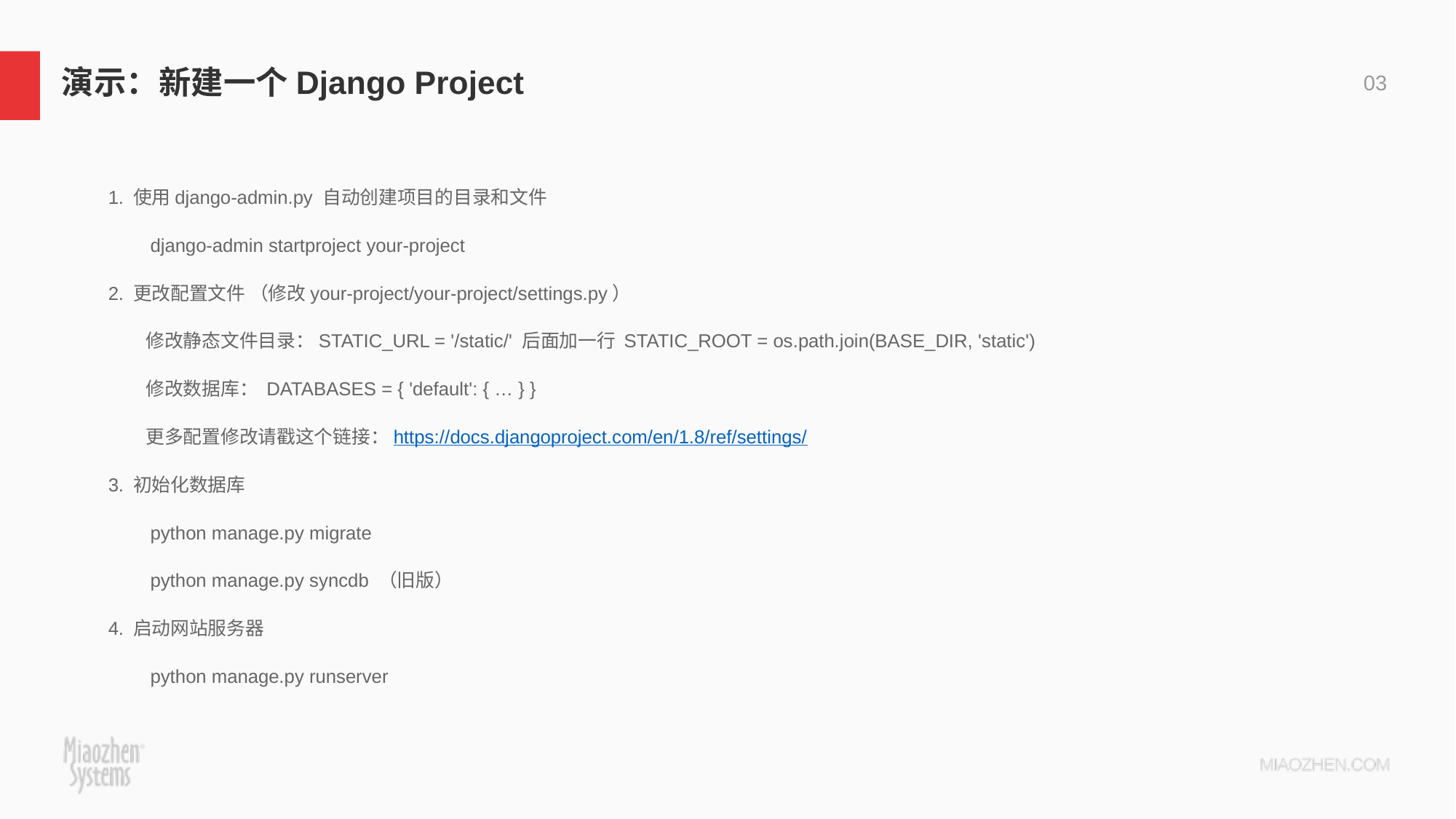

# 演示：新建一个Django Project
03
1. 使用django-admin.py 自动创建项目的目录和文件
        django-admin startproject your-project
2. 更改配置文件 （修改your-project/your-project/settings.py）
        修改静态文件目录：STATIC_URL = '/static/' 后面加一行 STATIC_ROOT = os.path.join(BASE_DIR, 'static')
        修改数据库： DATABASES = { 'default': { … } }
        更多配置修改请戳这个链接：https://docs.djangoproject.com/en/1.8/ref/settings/
3. 初始化数据库
        python manage.py migrate
        python manage.py syncdb （旧版）
4. 启动网站服务器
        python manage.py runserver